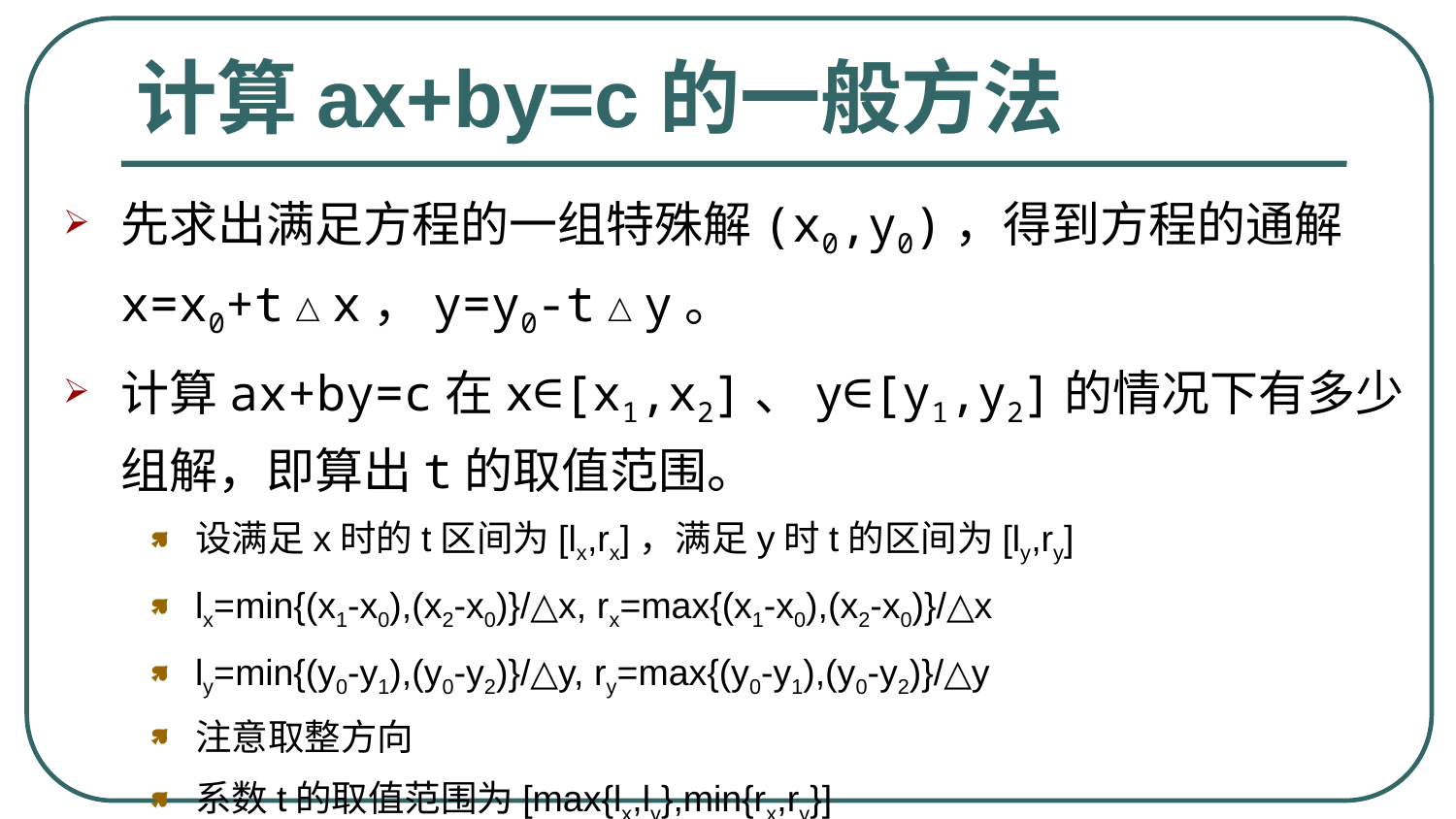

# 计算ax+by=c的一般方法
先求出满足方程的一组特殊解(x0,y0)，得到方程的通解x=x0+t△x，y=y0-t△y。
计算ax+by=c在x∈[x1,x2]、y∈[y1,y2]的情况下有多少组解，即算出t的取值范围。
设满足x时的t区间为[lx,rx]，满足y时t的区间为[ly,ry]
lx=min{(x1-x0),(x2-x0)}/△x, rx=max{(x1-x0),(x2-x0)}/△x
ly=min{(y0-y1),(y0-y2)}/△y, ry=max{(y0-y1),(y0-y2)}/△y
注意取整方向
系数t的取值范围为[max{lx,ly},min{rx,ry}]